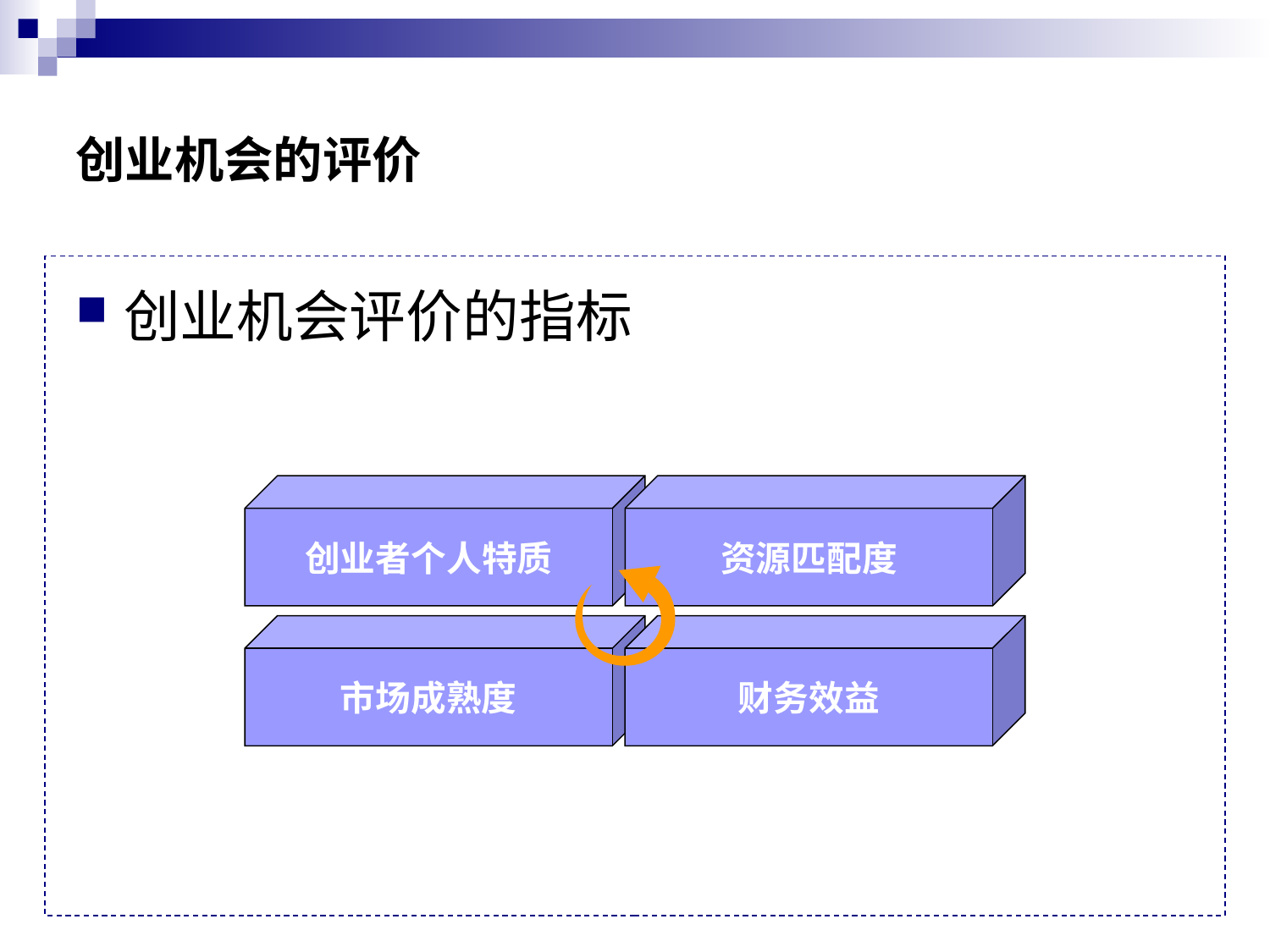

# 创业机会的评价

创业机会评价的指标
创业者个人特质
资源匹配度

市场成熟度
财务效益